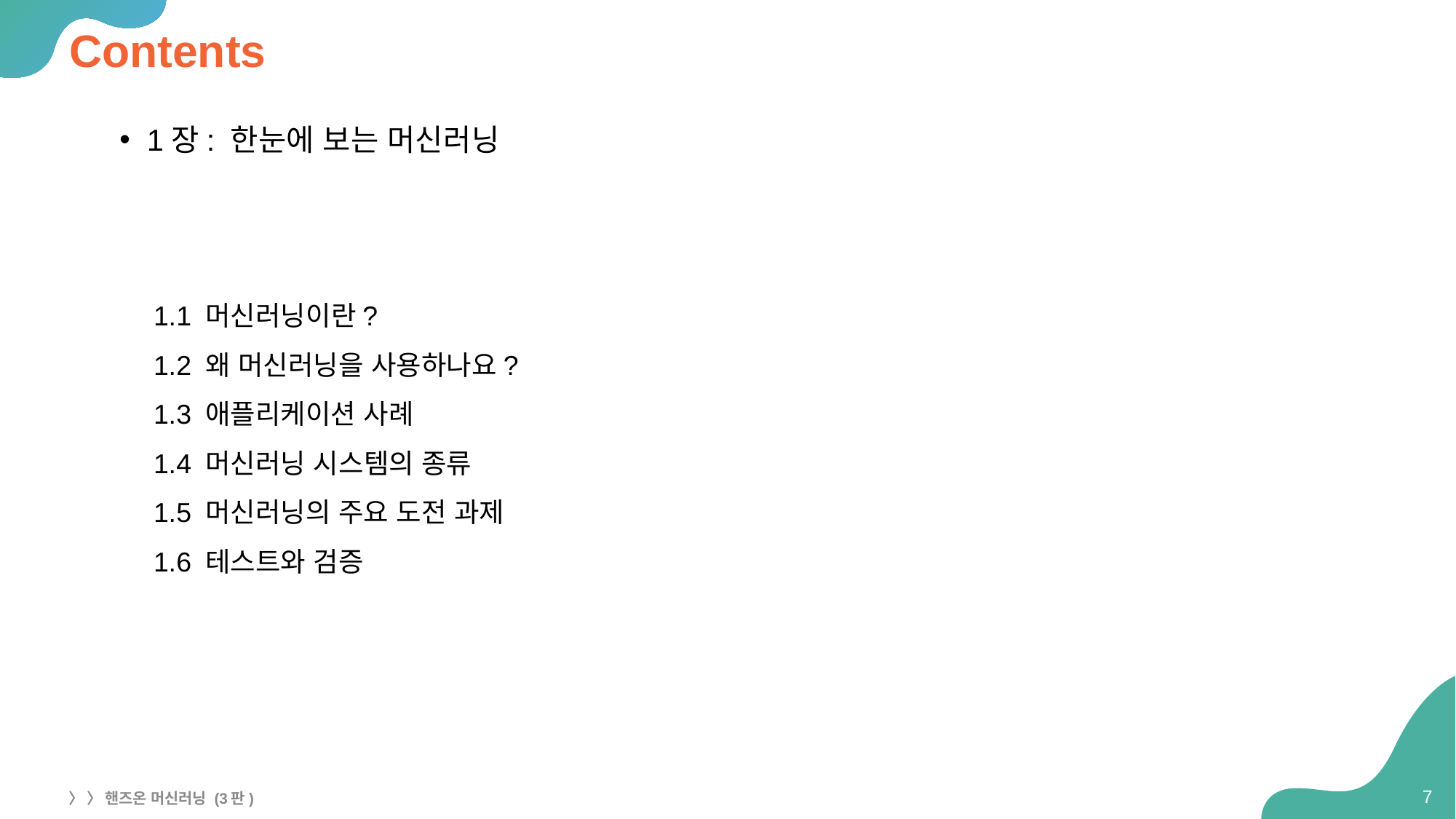

# Contents
1장: 한눈에 보는 머신러닝

1.1 머신러닝이란?
1.2 왜 머신러닝을 사용하나요?
1.3 애플리케이션 사례
1.4 머신러닝 시스템의 종류
1.5 머신러닝의 주요 도전 과제
1.6 테스트와 검증
7
〉 〉 핸즈온 머신러닝 (3판)